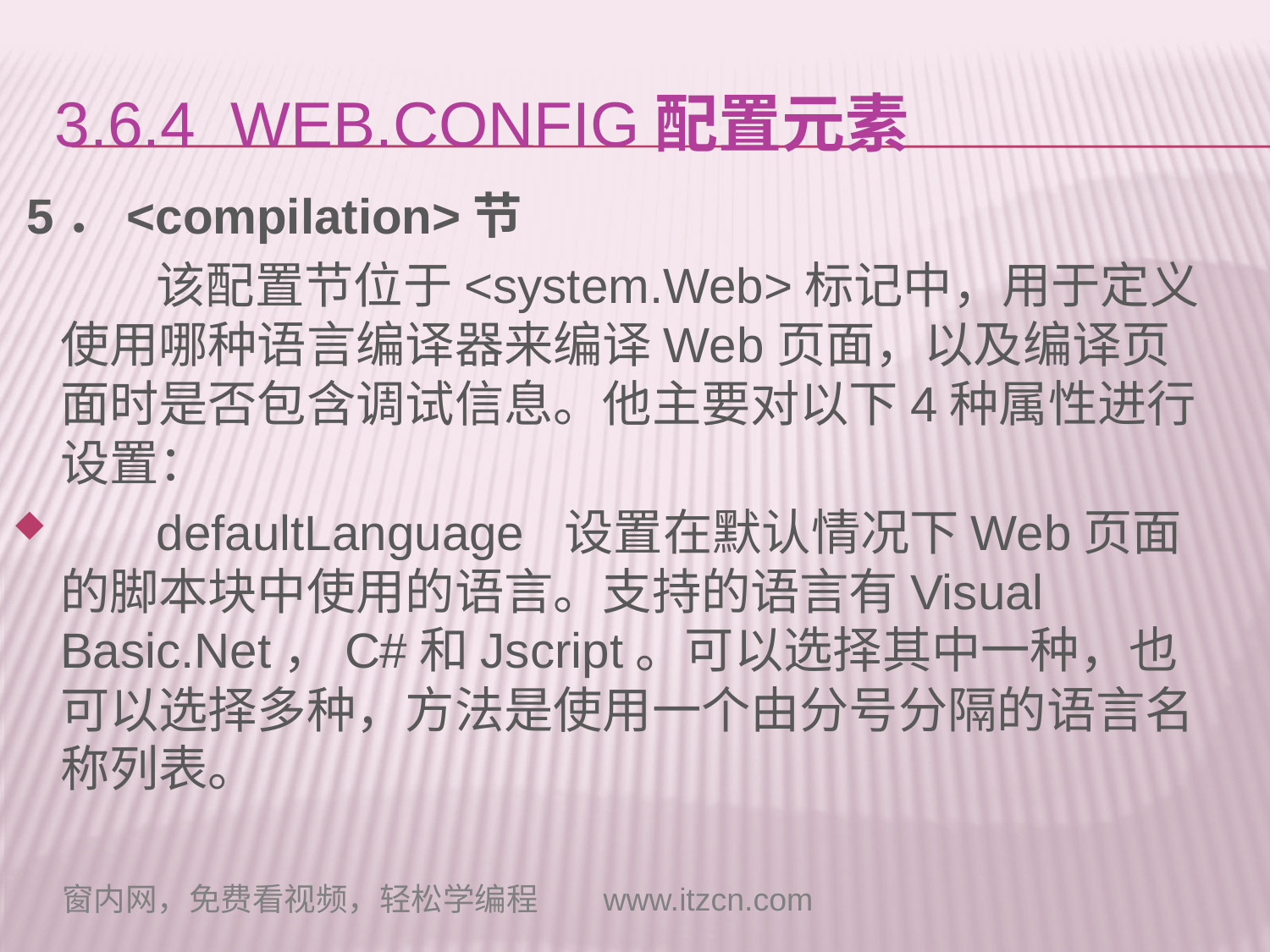

# 3.6.4  Web.config配置元素
 5．<compilation>节
            该配置节位于<system.Web>标记中，用于定义使用哪种语言编译器来编译Web页面，以及编译页面时是否包含调试信息。他主要对以下4种属性进行设置：
       defaultLanguage  设置在默认情况下Web页面的脚本块中使用的语言。支持的语言有Visual Basic.Net，C#和Jscript。可以选择其中一种，也可以选择多种，方法是使用一个由分号分隔的语言名称列表。